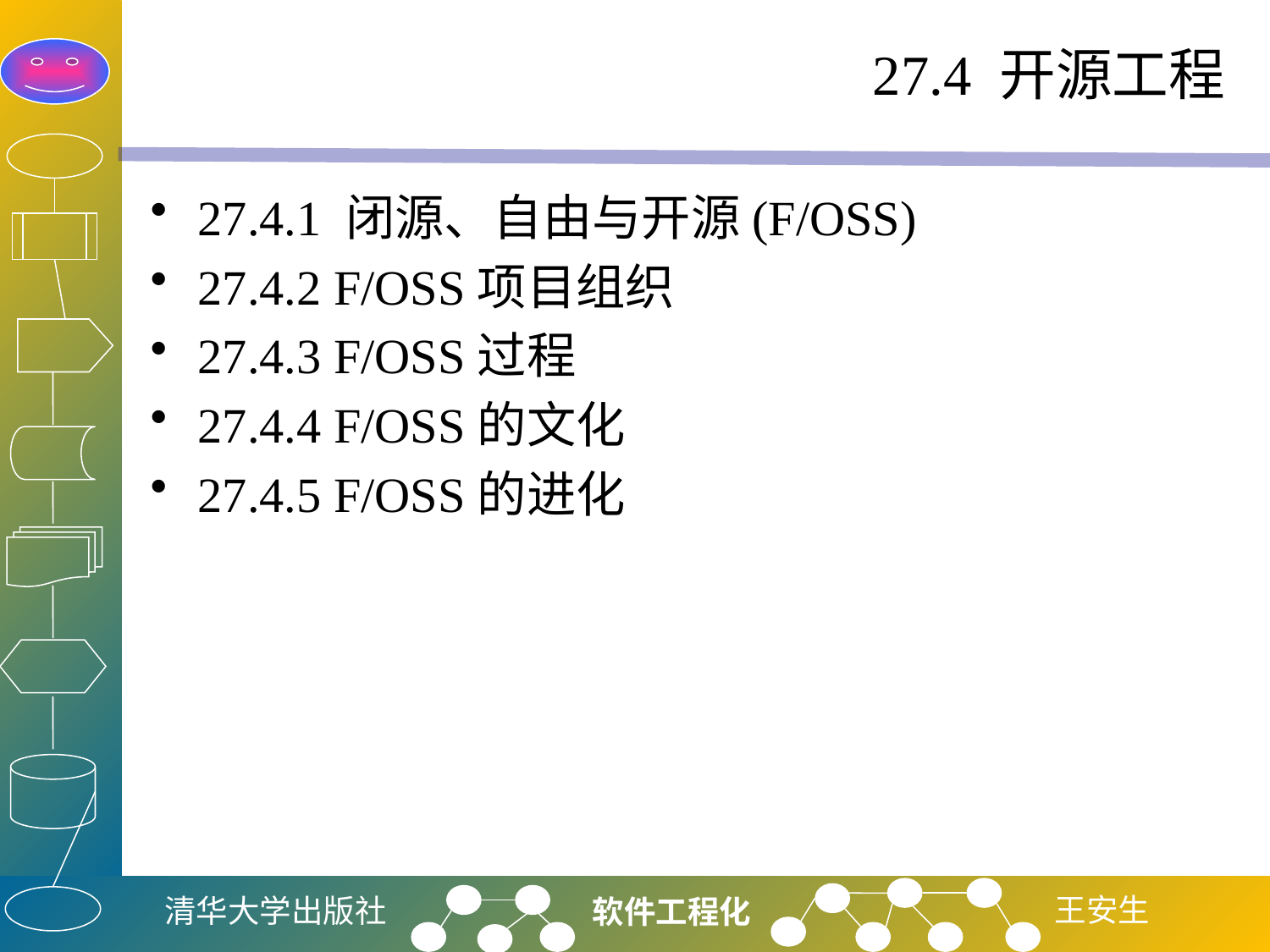

# 27.4 开源工程
27.4.1 闭源、自由与开源(F/OSS)
27.4.2 F/OSS项目组织
27.4.3 F/OSS过程
27.4.4 F/OSS的文化
27.4.5 F/OSS的进化